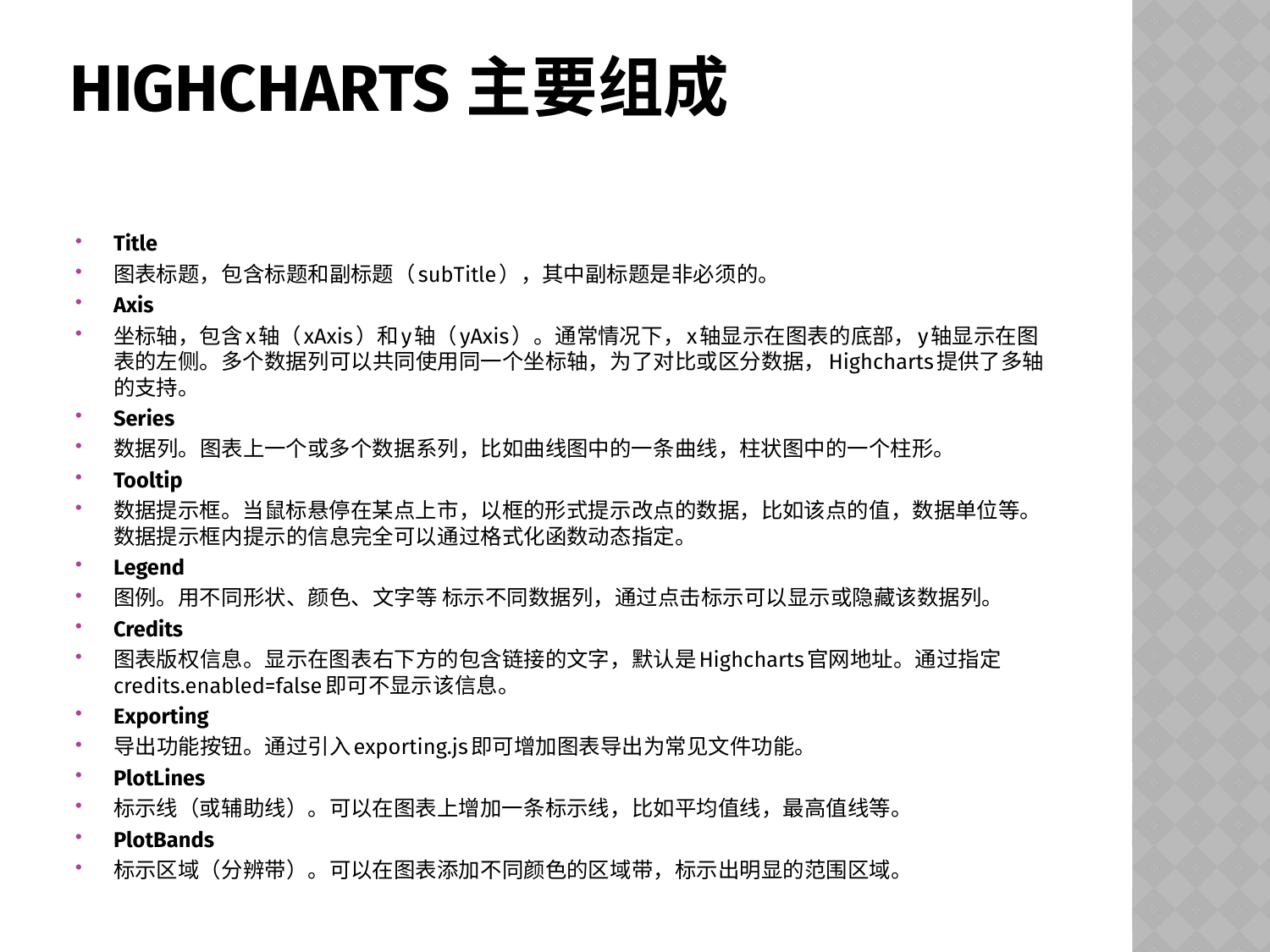

# Highcharts主要组成
Title
图表标题，包含标题和副标题（subTitle），其中副标题是非必须的。
Axis
坐标轴，包含x轴（xAxis）和y轴（yAxis）。通常情况下，x轴显示在图表的底部，y轴显示在图表的左侧。多个数据列可以共同使用同一个坐标轴，为了对比或区分数据，Highcharts提供了多轴的支持。
Series
数据列。图表上一个或多个数据系列，比如曲线图中的一条曲线，柱状图中的一个柱形。
Tooltip
数据提示框。当鼠标悬停在某点上市，以框的形式提示改点的数据，比如该点的值，数据单位等。数据提示框内提示的信息完全可以通过格式化函数动态指定。
Legend
图例。用不同形状、颜色、文字等 标示不同数据列，通过点击标示可以显示或隐藏该数据列。
Credits
图表版权信息。显示在图表右下方的包含链接的文字，默认是Highcharts官网地址。通过指定credits.enabled=false即可不显示该信息。
Exporting
导出功能按钮。通过引入exporting.js即可增加图表导出为常见文件功能。
PlotLines
标示线（或辅助线）。可以在图表上增加一条标示线，比如平均值线，最高值线等。
PlotBands
标示区域（分辨带）。可以在图表添加不同颜色的区域带，标示出明显的范围区域。